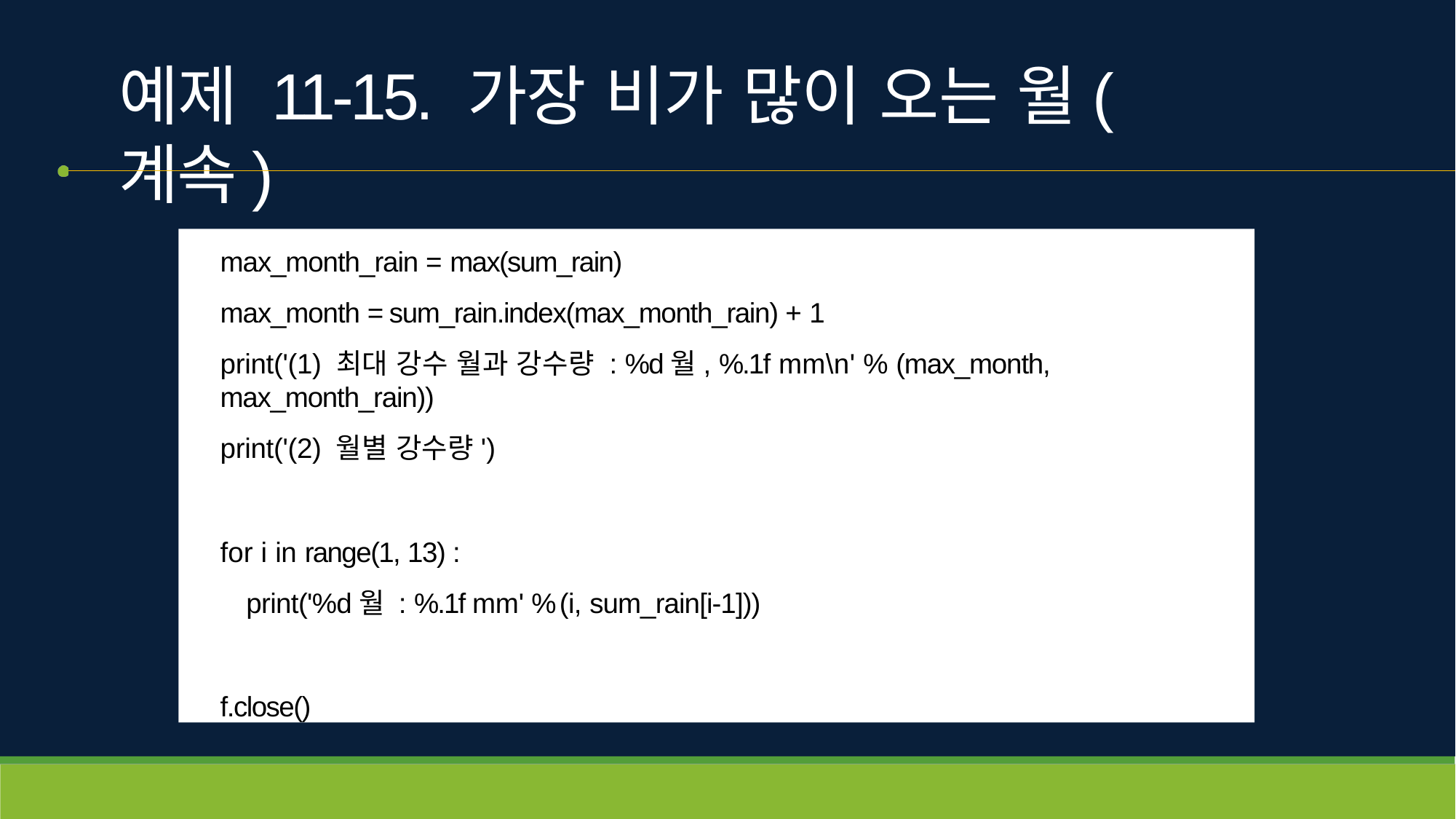

# 예제 11-15. 가장 비가 많이 오는 월(계속)

max_month_rain = max(sum_rain)
max_month = sum_rain.index(max_month_rain) + 1
print('(1) 최대 강수 월과 강수량 : %d월, %.1f mm\n' % (max_month, max_month_rain))
print('(2) 월별 강수량')

for i in range(1, 13) :
print('%d월 : %.1f mm' % (i, sum_rain[i-1]))

f.close()